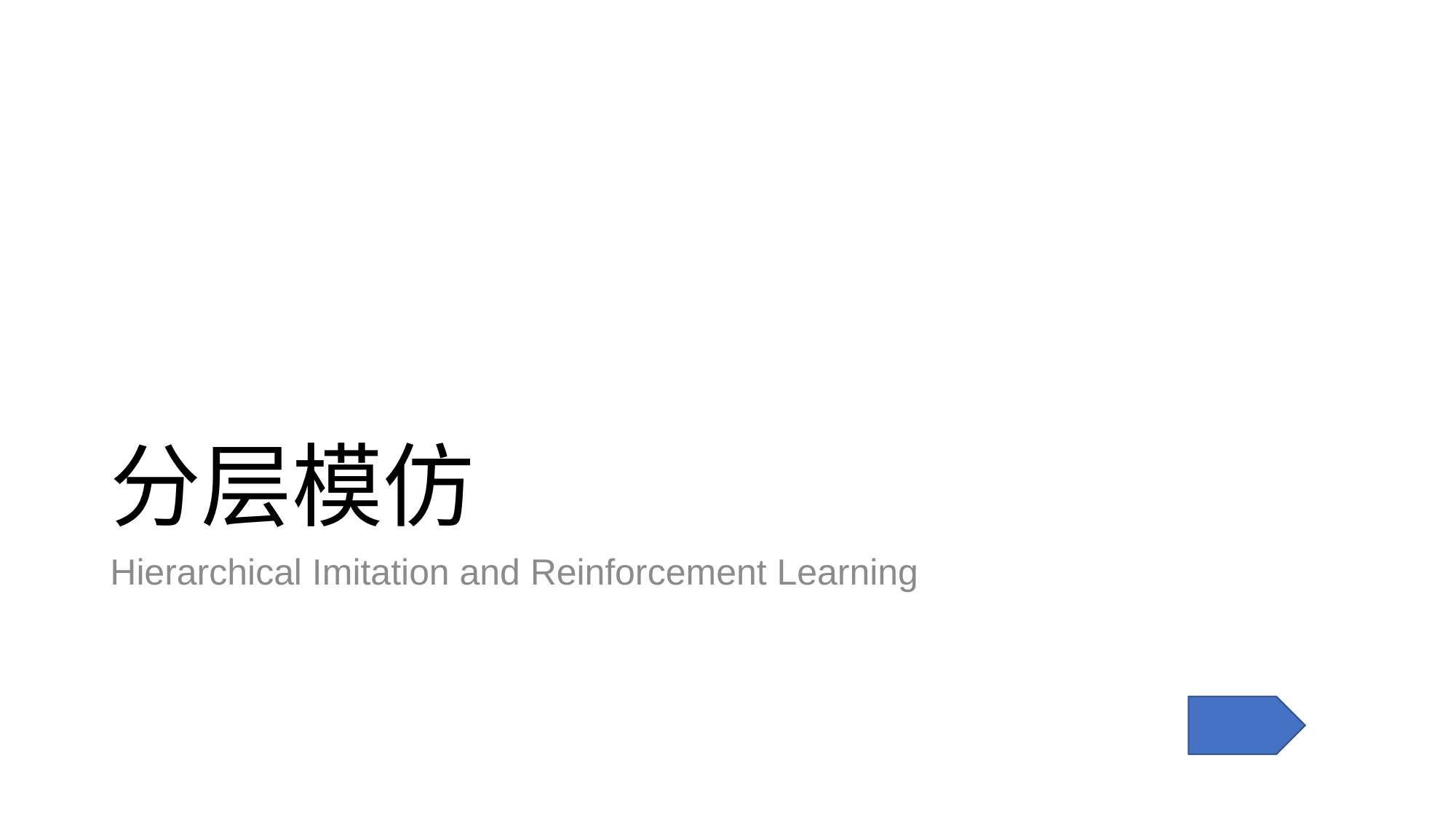

# 分层模仿
Hierarchical Imitation and Reinforcement Learning